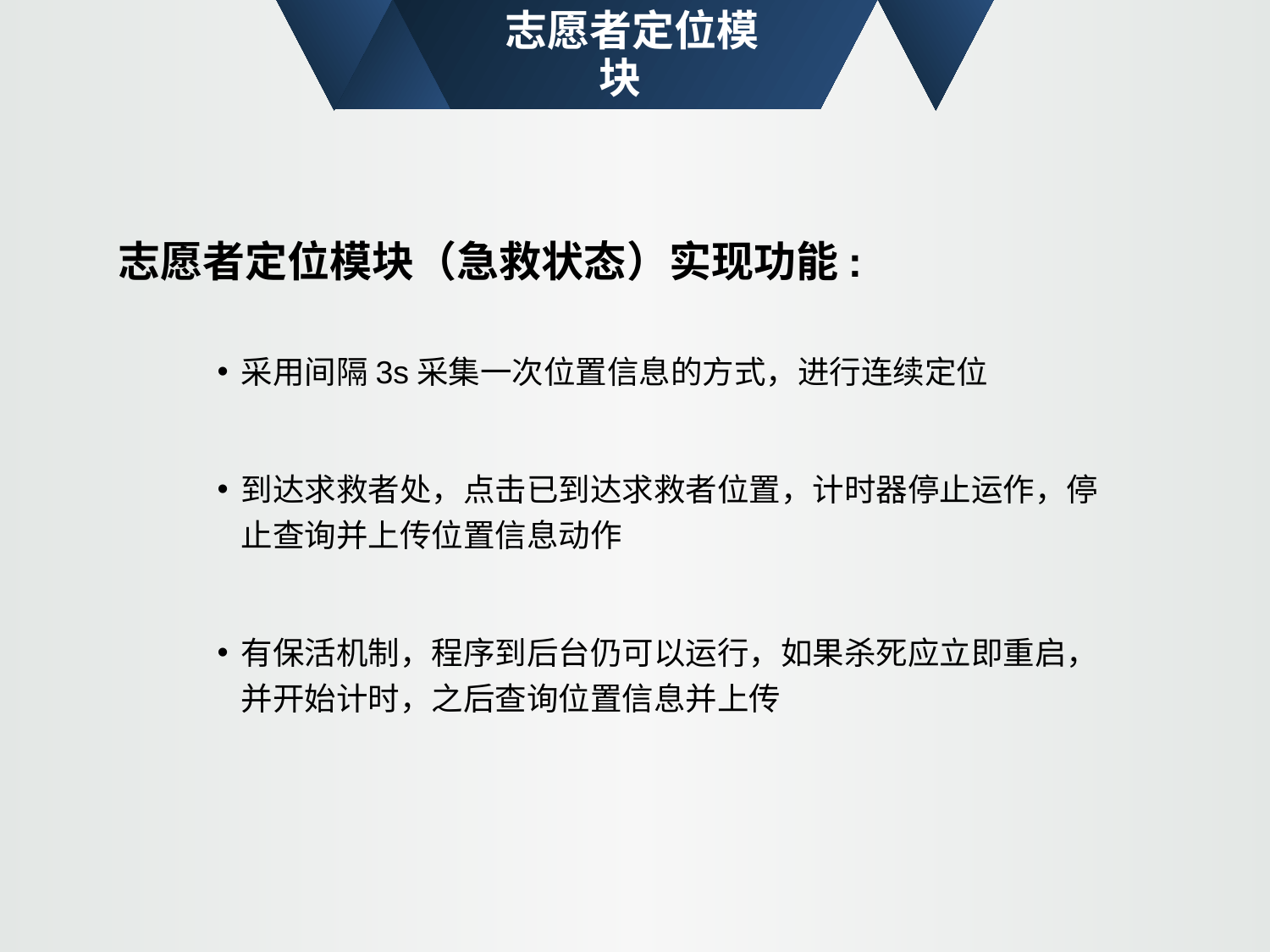

# 志愿者定位模块
志愿者定位模块（急救状态）实现功能:
采用间隔3s采集一次位置信息的方式，进行连续定位

到达求救者处，点击已到达求救者位置，计时器停止运作，停止查询并上传位置信息动作

有保活机制，程序到后台仍可以运行，如果杀死应立即重启，并开始计时，之后查询位置信息并上传